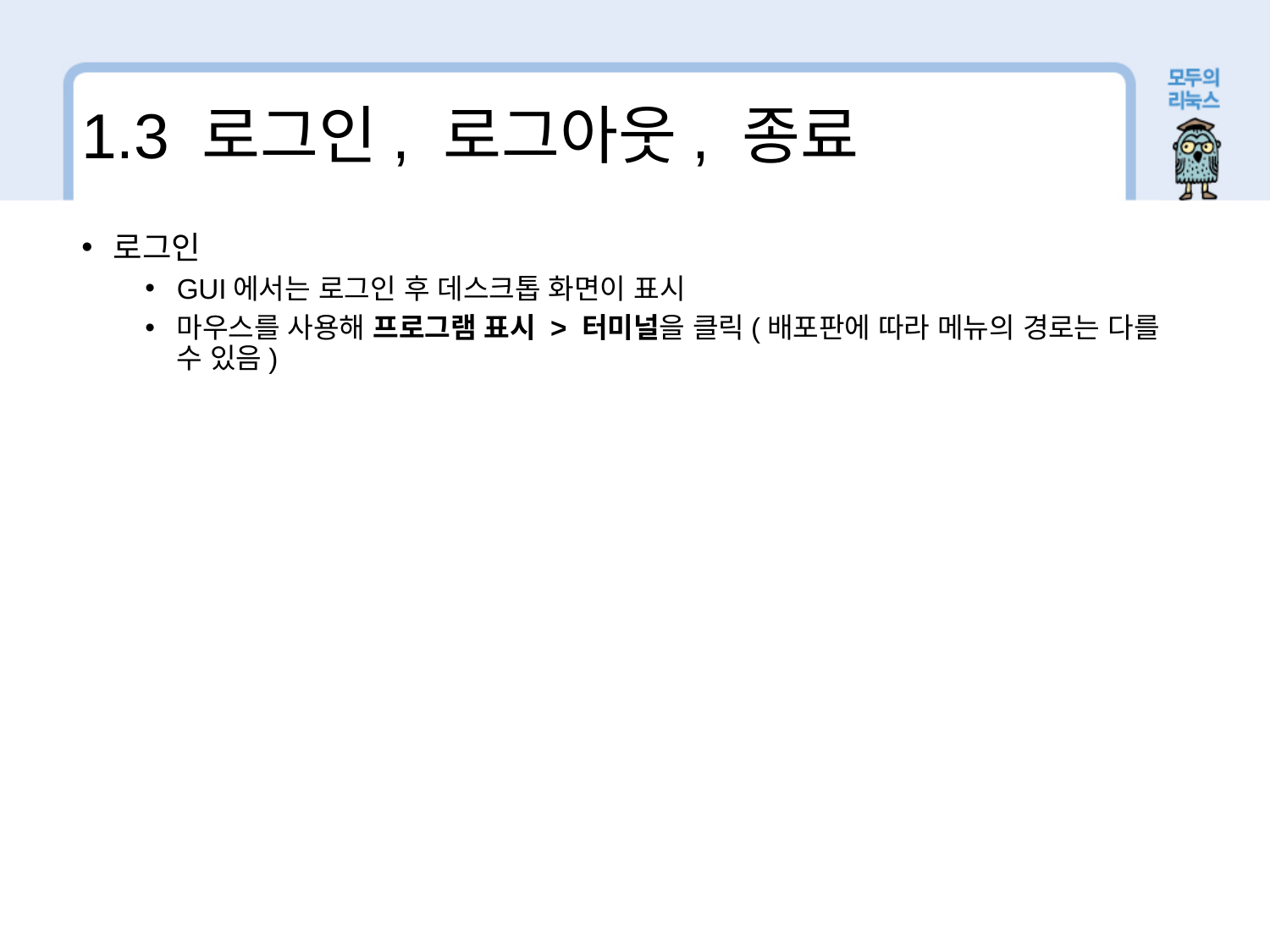

1.3 로그인, 로그아웃, 종료
로그인
GUI에서는 로그인 후 데스크톱 화면이 표시
마우스를 사용해 프로그램 표시 > 터미널을 클릭(배포판에 따라 메뉴의 경로는 다를 수 있음)